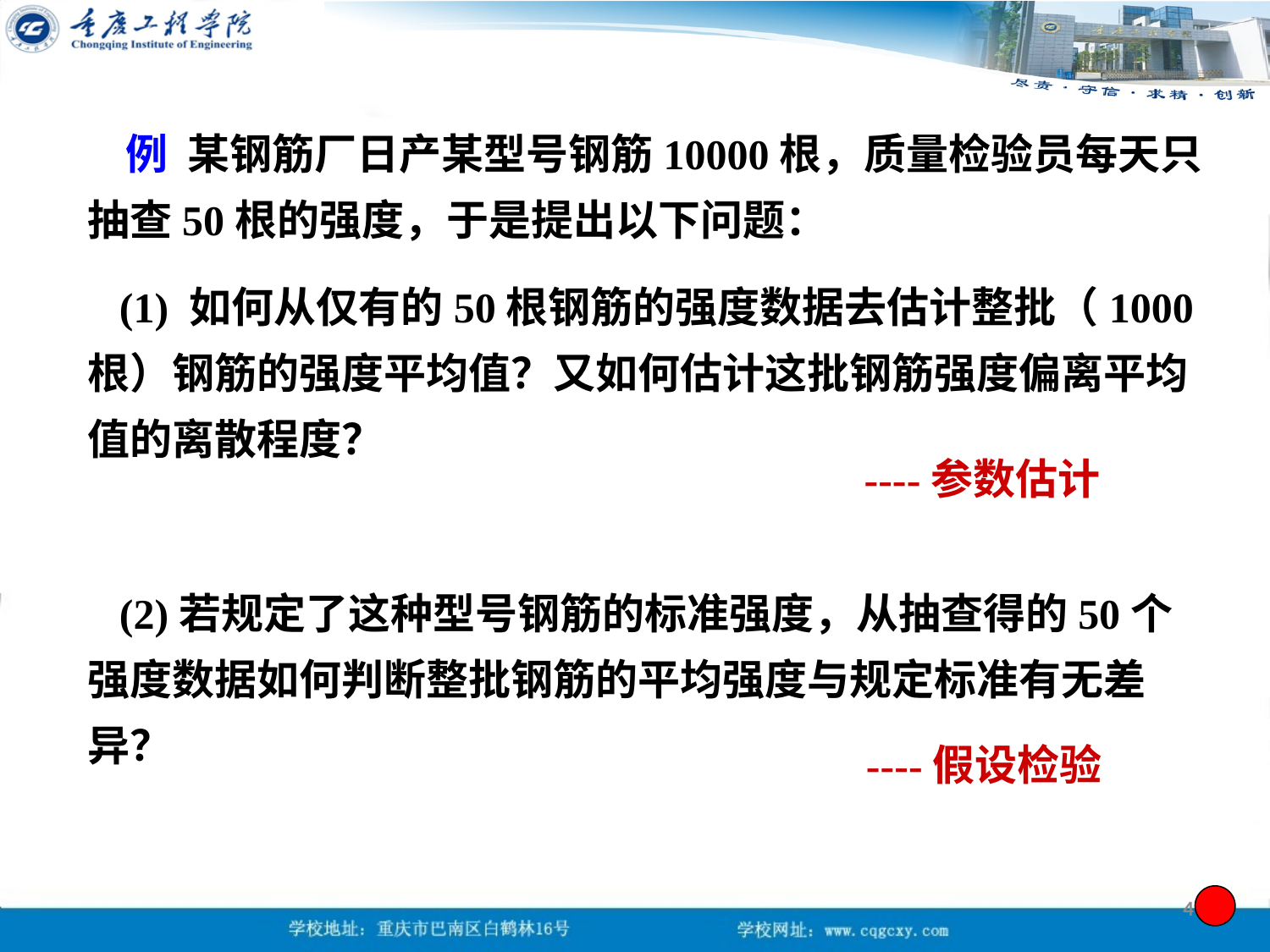

例  某钢筋厂日产某型号钢筋10000根，质量检验员每天只抽查50根的强度，于是提出以下问题：
   (1) 如何从仅有的50根钢筋的强度数据去估计整批（1000根）钢筋的强度平均值？又如何估计这批钢筋强度偏离平均值的离散程度？

   (2)若规定了这种型号钢筋的标准强度，从抽查得的50个强度数据如何判断整批钢筋的平均强度与规定标准有无差异？
----参数估计
----假设检验
4